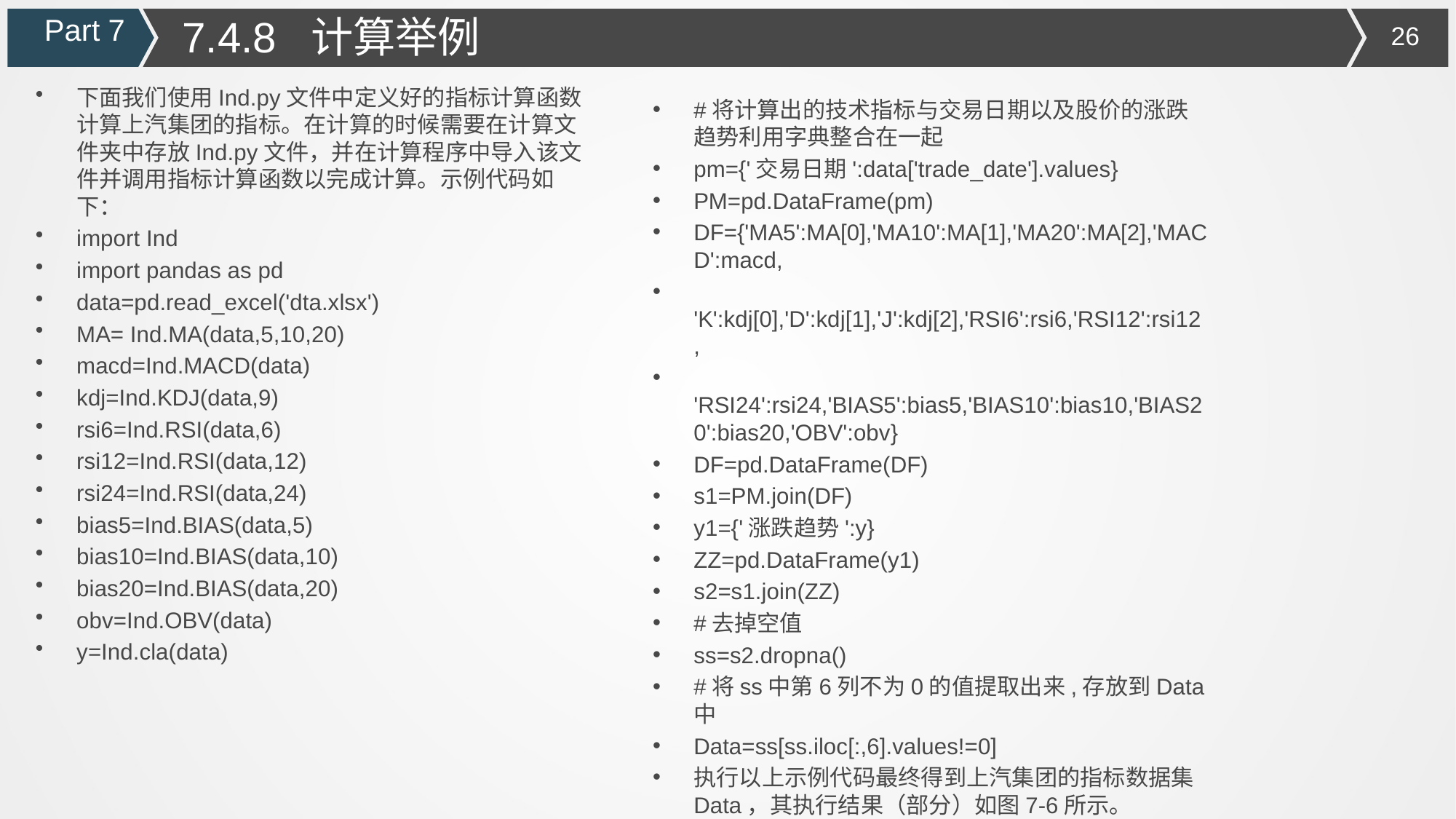

7.4.8  计算举例

Part 7
下面我们使用Ind.py文件中定义好的指标计算函数计算上汽集团的指标。在计算的时候需要在计算文件夹中存放Ind.py文件，并在计算程序中导入该文件并调用指标计算函数以完成计算。示例代码如下：
import Ind
import pandas as pd
data=pd.read_excel('dta.xlsx')
MA= Ind.MA(data,5,10,20)
macd=Ind.MACD(data)
kdj=Ind.KDJ(data,9)
rsi6=Ind.RSI(data,6)
rsi12=Ind.RSI(data,12)
rsi24=Ind.RSI(data,24)
bias5=Ind.BIAS(data,5)
bias10=Ind.BIAS(data,10)
bias20=Ind.BIAS(data,20)
obv=Ind.OBV(data)
y=Ind.cla(data)
#将计算出的技术指标与交易日期以及股价的涨跌趋势利用字典整合在一起
pm={'交易日期':data['trade_date'].values}
PM=pd.DataFrame(pm)
DF={'MA5':MA[0],'MA10':MA[1],'MA20':MA[2],'MACD':macd,
    'K':kdj[0],'D':kdj[1],'J':kdj[2],'RSI6':rsi6,'RSI12':rsi12,
    'RSI24':rsi24,'BIAS5':bias5,'BIAS10':bias10,'BIAS20':bias20,'OBV':obv}
DF=pd.DataFrame(DF)
s1=PM.join(DF)
y1={'涨跌趋势':y}
ZZ=pd.DataFrame(y1)
s2=s1.join(ZZ)
#去掉空值
ss=s2.dropna()
#将ss中第6列不为0的值提取出来,存放到Data中
Data=ss[ss.iloc[:,6].values!=0]
执行以上示例代码最终得到上汽集团的指标数据集Data，其执行结果（部分）如图7-6所示。